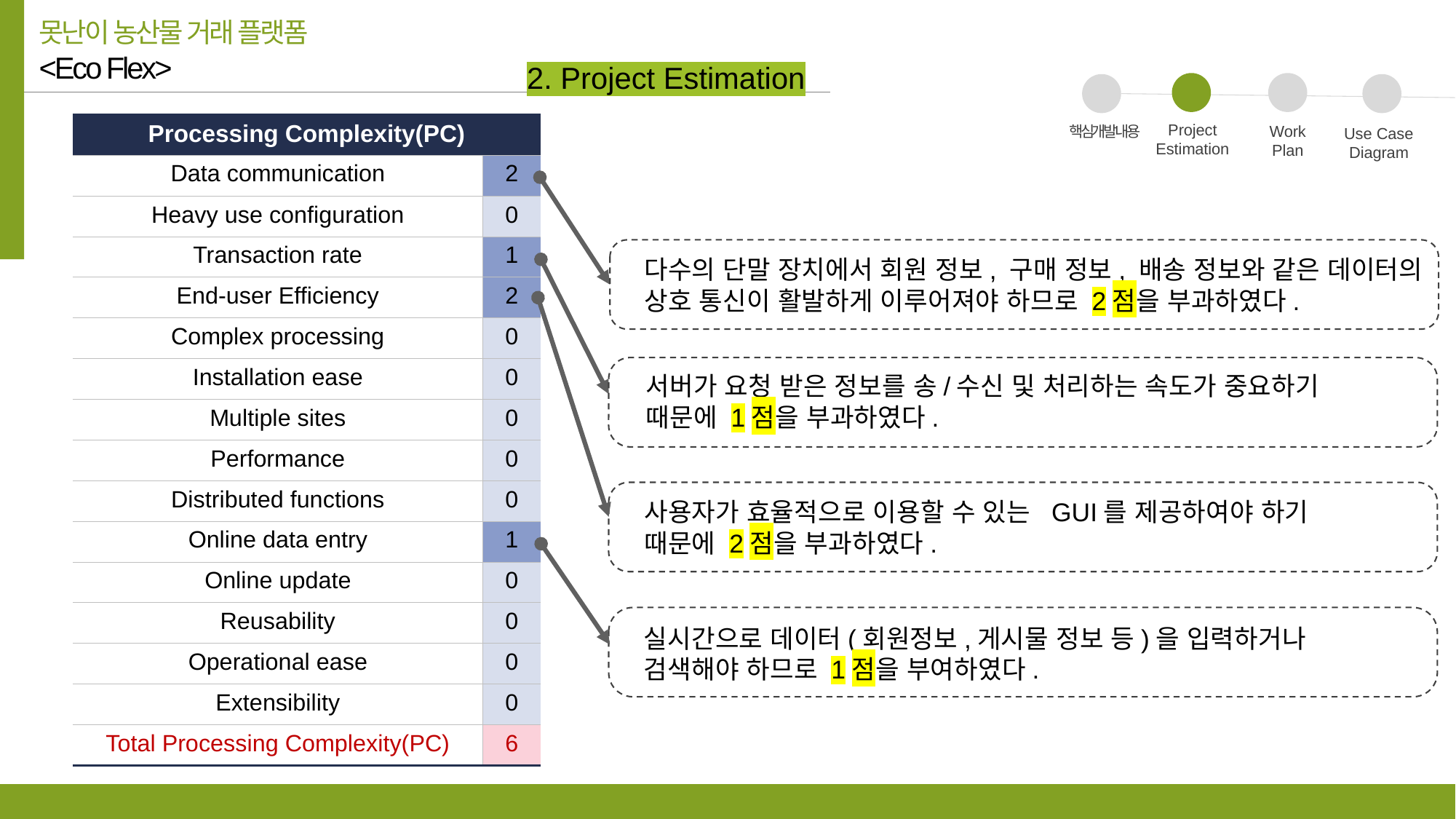

못난이 농산물 거래 플랫폼
<Eco Flex>
2. Project Estimation

02

04
03
01
| Processing Complexity(PC) |  |
| --- | --- |
| Data communication | 2 |
| Heavy use configuration | 0 |
| Transaction rate | 1 |
| End-user Efficiency | 2 |
| Complex processing | 0 |
| Installation ease | 0 |
| Multiple sites | 0 |
| Performance | 0 |
| Distributed functions | 0 |
| Online data entry | 1 |
| Online update | 0 |
| Reusability | 0 |
| Operational ease | 0 |
| Extensibility | 0 |
| Total Processing Complexity(PC) | 6 |
Project
Estimation
Work
Plan
핵심개발내용
Use Case
Diagram

다수의 단말 장치에서 회원 정보, 구매 정보, 배송 정보와 같은 데이터의
상호 통신이 활발하게 이루어져야 하므로 2점을 부과하였다.

서버가 요청 받은 정보를 송/수신 및 처리하는 속도가 중요하기 때문에 1점을 부과하였다.

사용자가 효율적으로 이용할 수 있는  GUI를 제공하여야 하기 때문에 2점을 부과하였다.

실시간으로 데이터(회원정보,게시물 정보 등)을 입력하거나 검색해야 하므로 1점을 부여하였다.